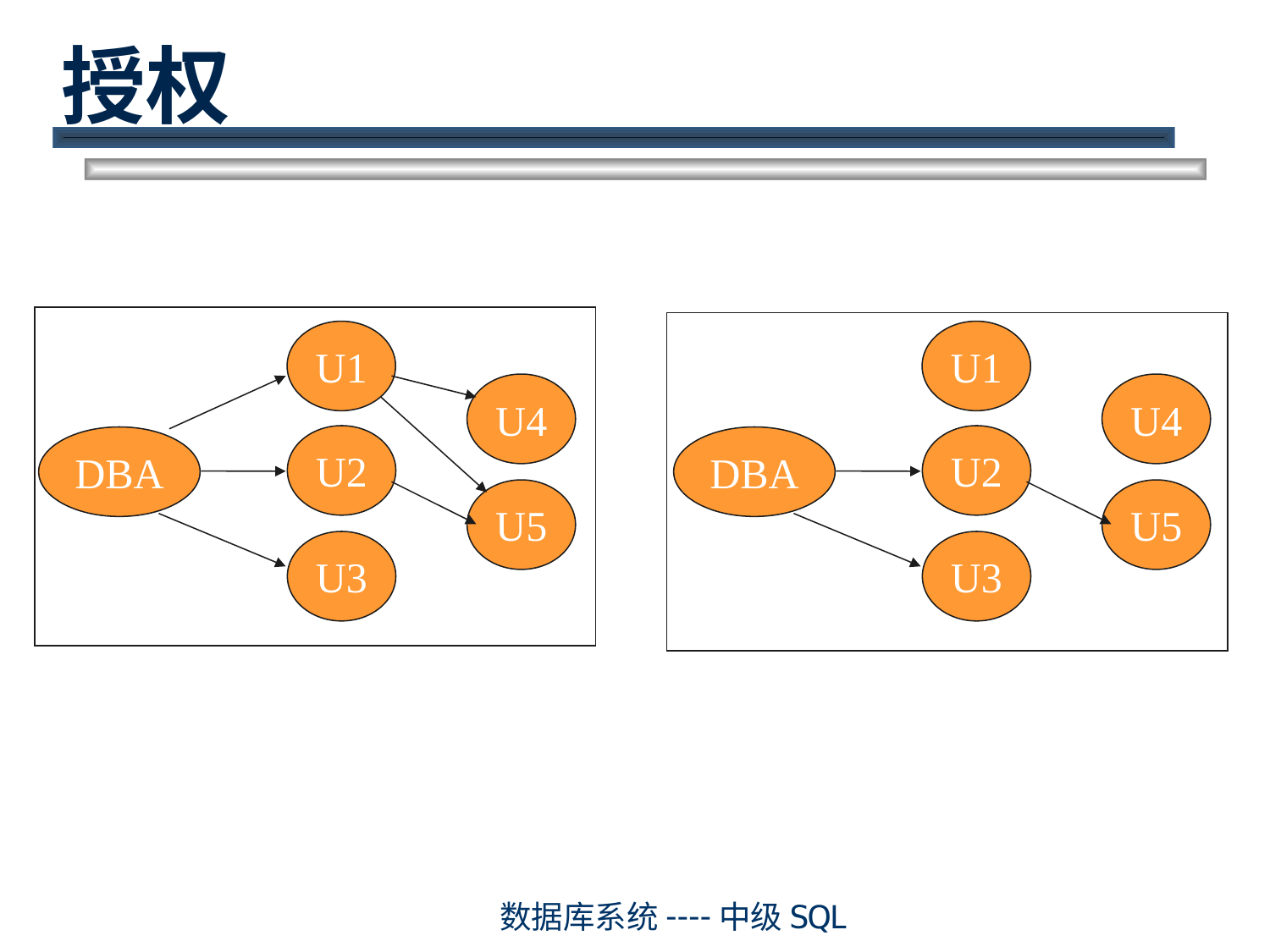

# 授权

U1

U4

U2
DBA

U5

U3
U1
U4
U2
DBA

U5

U3
数据库系统----中级SQL